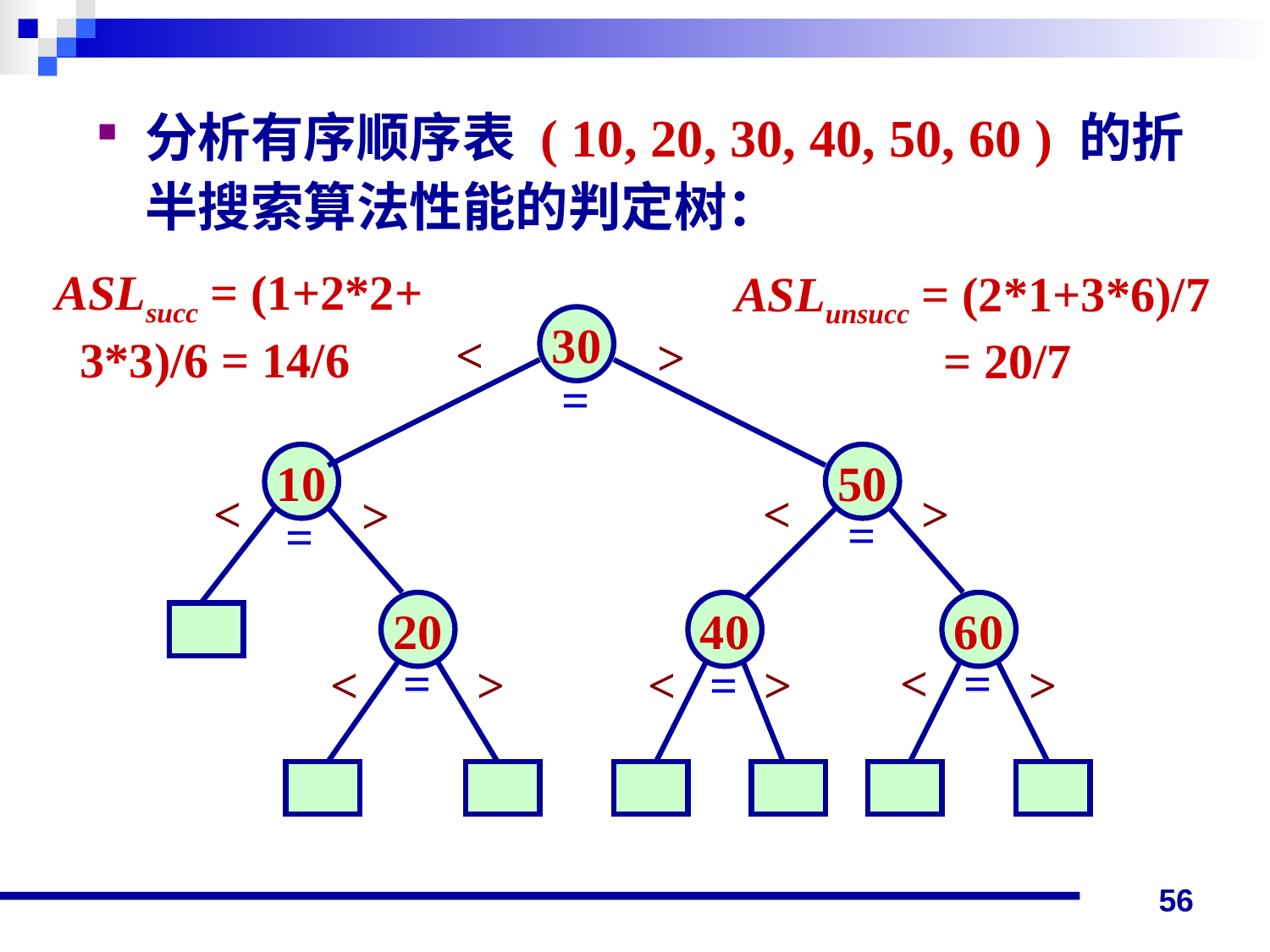

分析有序顺序表 ( 10, 20, 30, 40, 50, 60 ) 的折半搜索算法性能的判定树：
ASLsucc = (1+2*2+
  3*3)/6 = 14/6
ASLunsucc = (2*1+3*6)/7
                 = 20/7
30
<
>

=
10
50
<
<
>
>
=
=

20
40
60

=
<
=
<
>
<
=
>
>

56